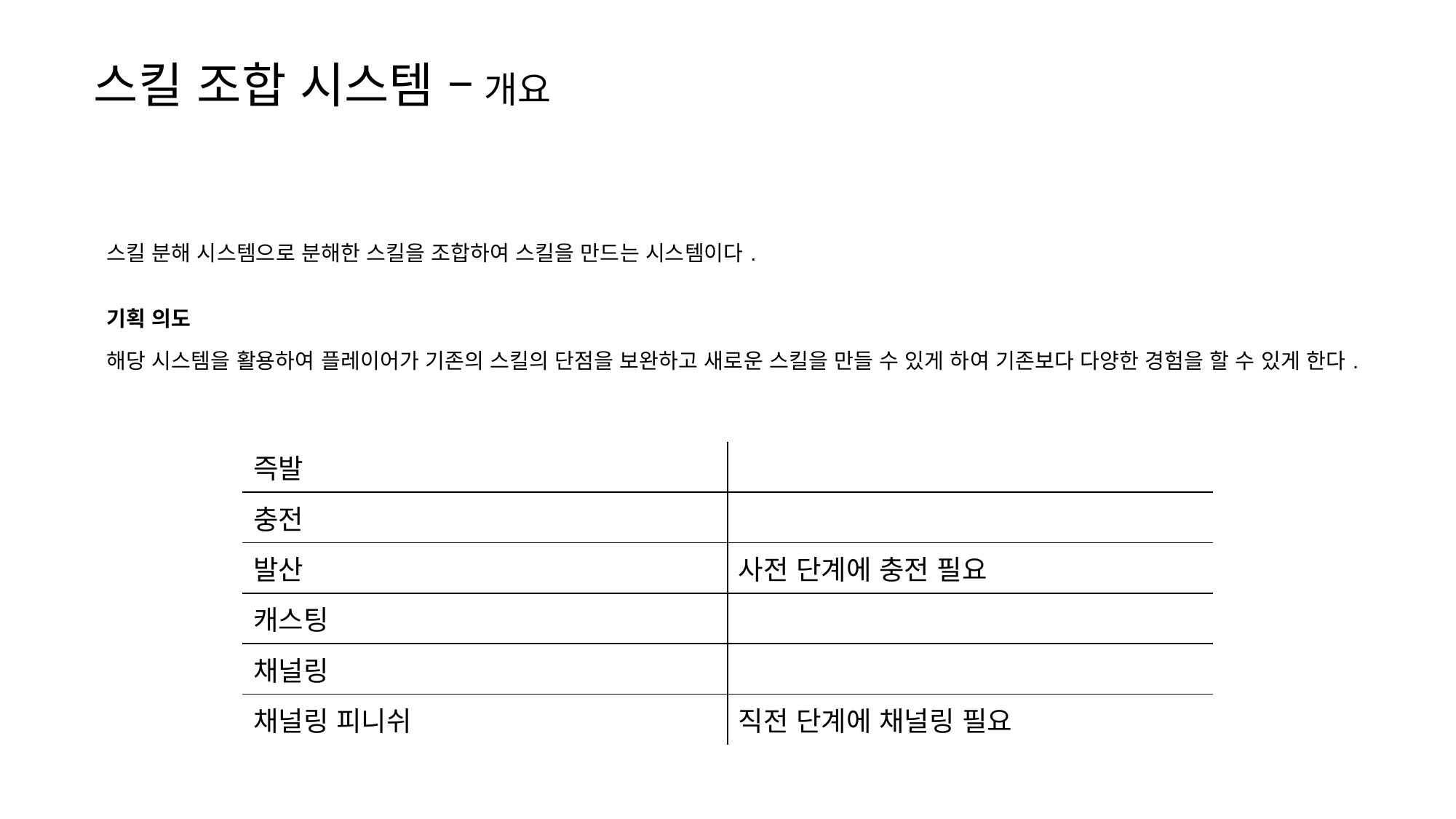

스킬 조합 시스템 – 개요
| 스킬 분해 시스템으로 분해한 스킬을 조합하여 스킬을 만드는 시스템이다. |
| --- |
| 기획 의도 |
| 해당 시스템을 활용하여 플레이어가 기존의 스킬의 단점을 보완하고 새로운 스킬을 만들 수 있게 하여 기존보다 다양한 경험을 할 수 있게 한다. |
| 즉발 |  |
| --- | --- |
| 충전 |  |
| 발산 | 사전 단계에 충전 필요 |
| 캐스팅 |  |
| 채널링 |  |
| 채널링 피니쉬 | 직전 단계에 채널링 필요 |